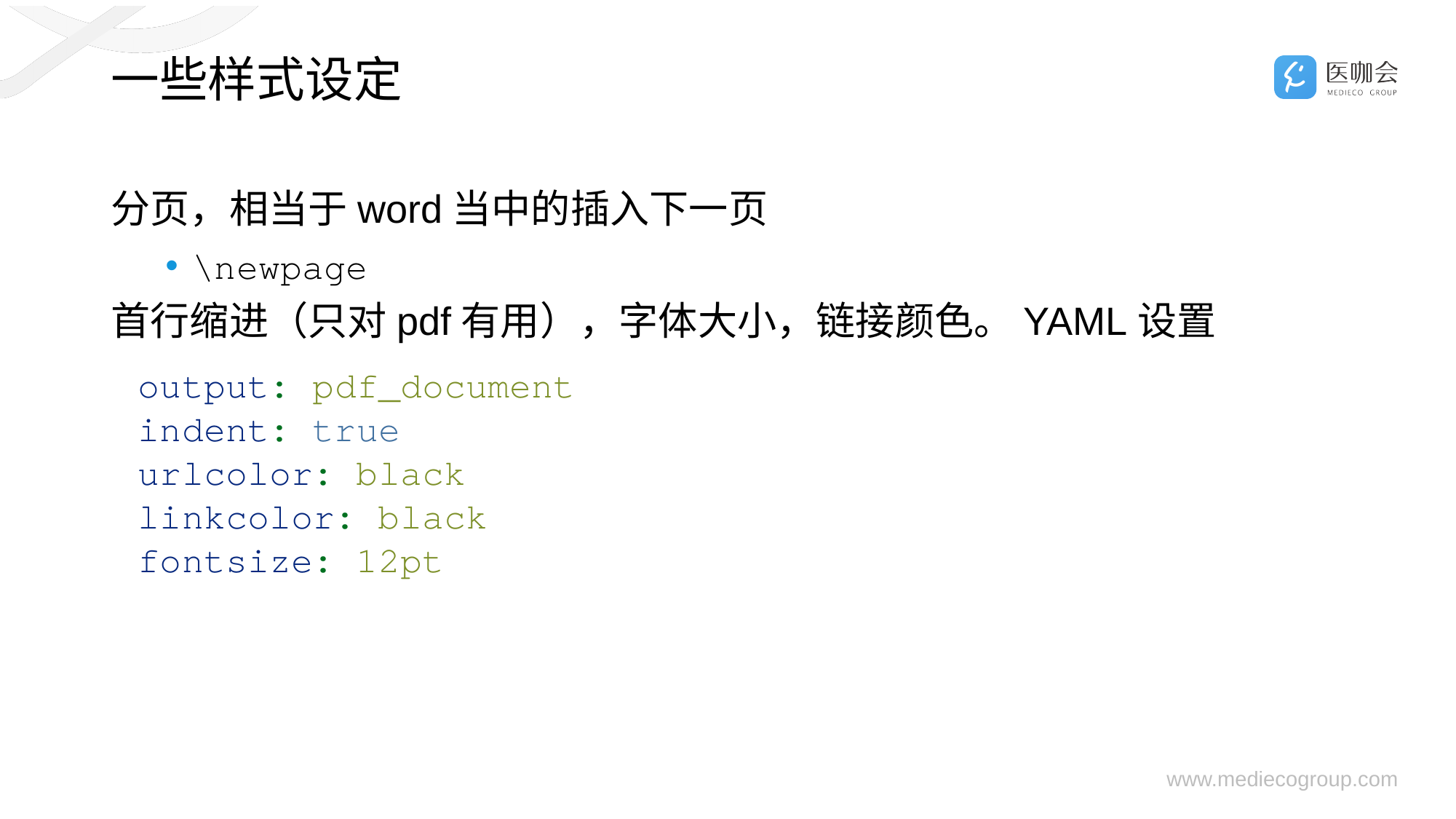

# 一些样式设定
分页，相当于word当中的插入下一页
\newpage
首行缩进（只对pdf有用），字体大小，链接颜色。YAML设置
output: pdf_document
indent: true
urlcolor: black
linkcolor: black
fontsize: 12pt